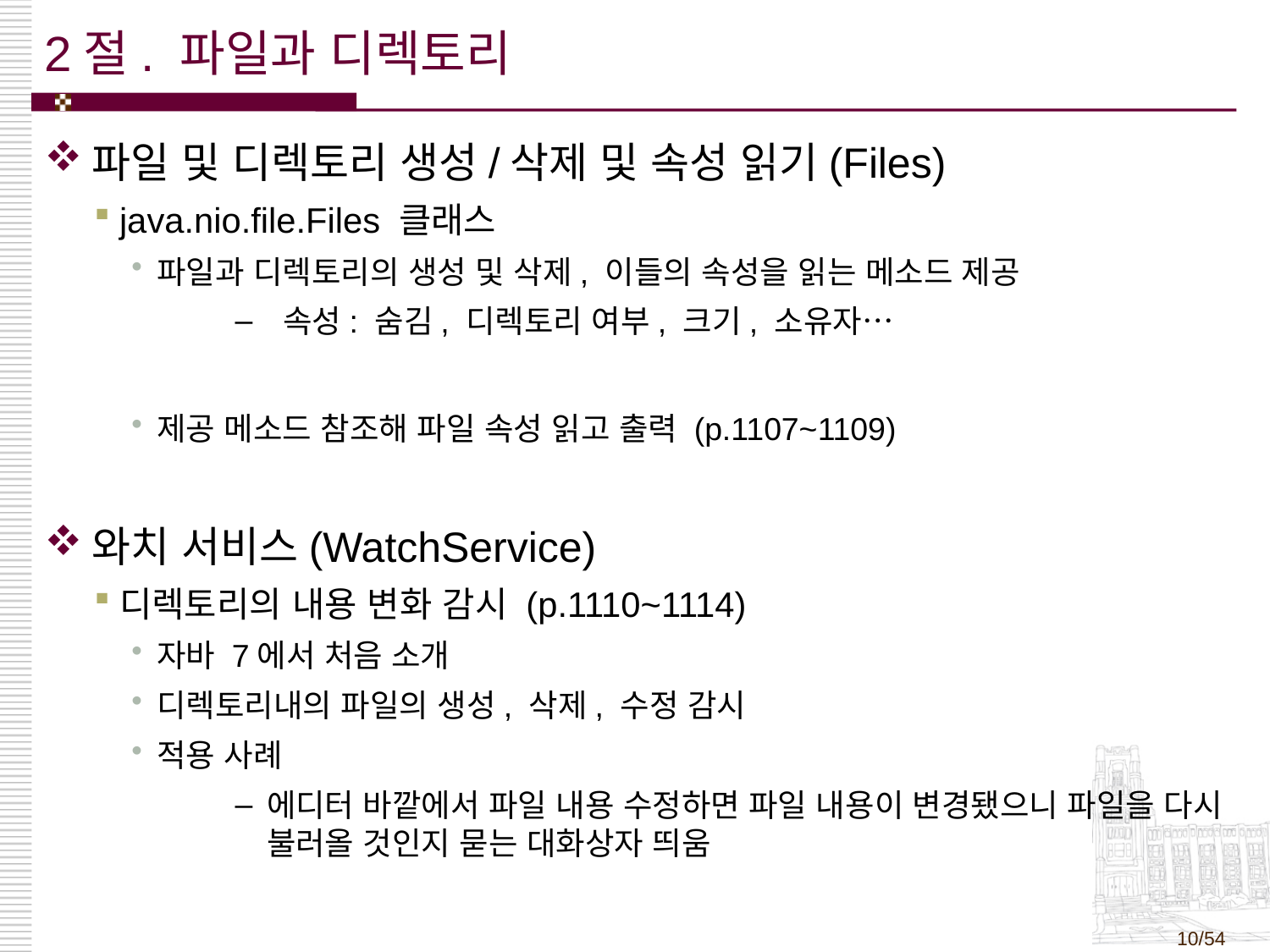

# 2절. 파일과 디렉토리
파일 및 디렉토리 생성/삭제 및 속성 읽기(Files)
java.nio.file.Files 클래스
파일과 디렉토리의 생성 및 삭제, 이들의 속성을 읽는 메소드 제공
 속성: 숨김, 디렉토리 여부, 크기, 소유자…

제공 메소드 참조해 파일 속성 읽고 출력 (p.1107~1109)

와치 서비스(WatchService)
디렉토리의 내용 변화 감시 (p.1110~1114)
자바 7에서 처음 소개
디렉토리내의 파일의 생성, 삭제, 수정 감시
적용 사례
에디터 바깥에서 파일 내용 수정하면 파일 내용이 변경됐으니 파일을 다시 불러올 것인지 묻는 대화상자 띄움